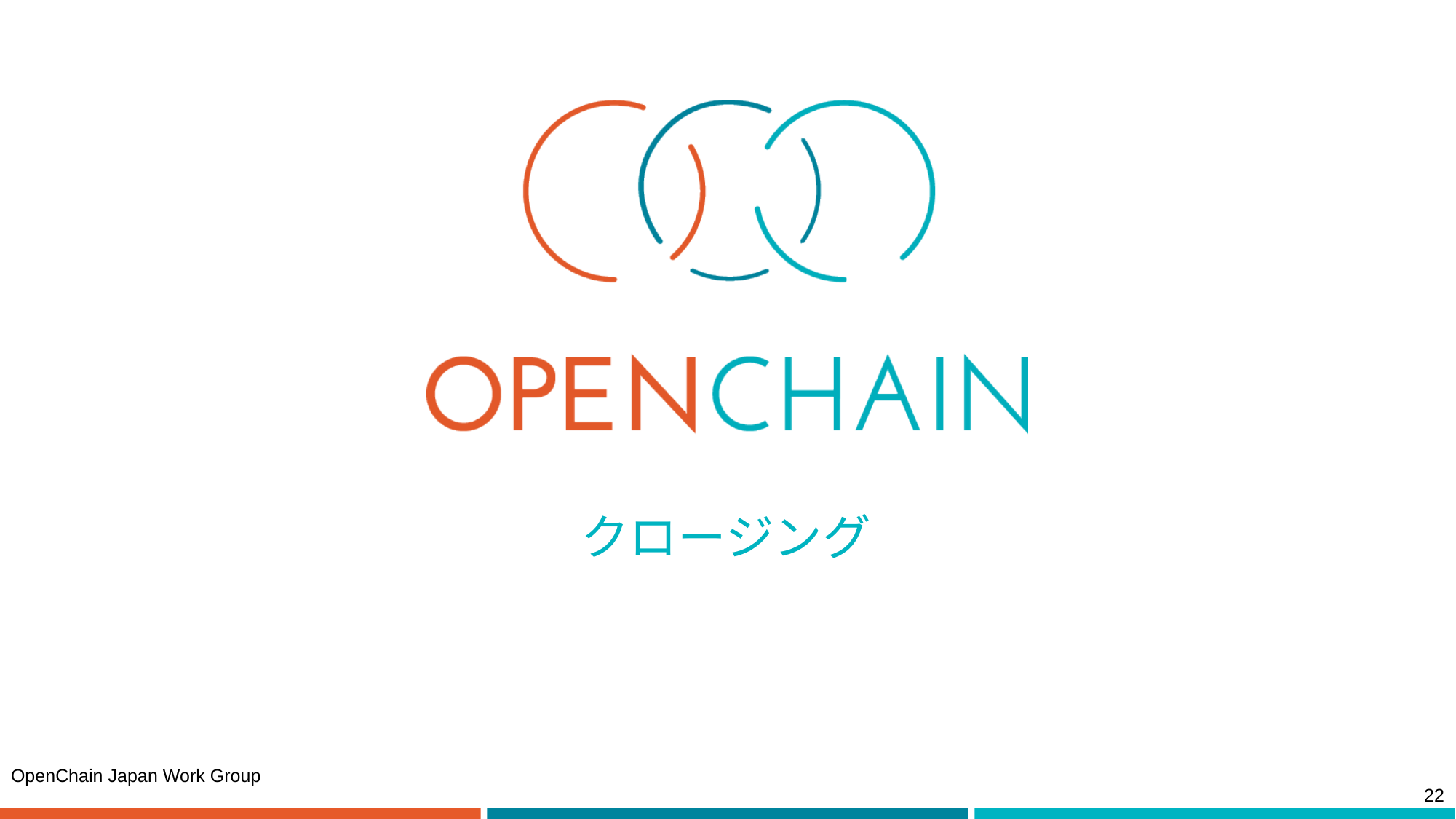

# クロージング
OpenChain Japan Work Group
22